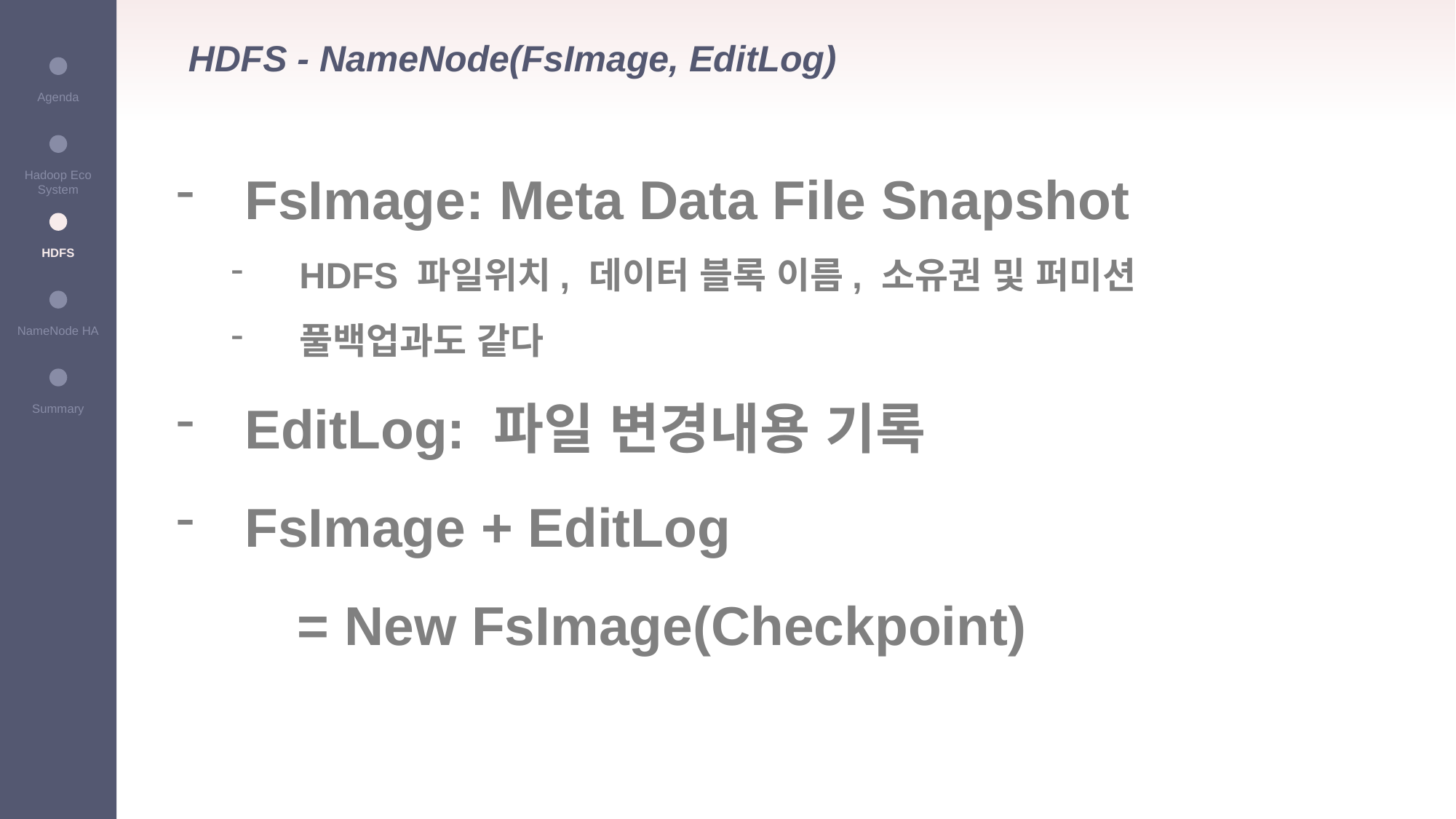

HDFS - NameNode(FsImage, EditLog)

Agenda
FsImage: Meta Data File Snapshot
HDFS 파일위치, 데이터 블록 이름, 소유권 및 퍼미션
풀백업과도 같다
EditLog: 파일 변경내용 기록
FsImage + EditLog
        = New FsImage(Checkpoint)

Hadoop Eco
System

HDFS

NameNode HA

Summary